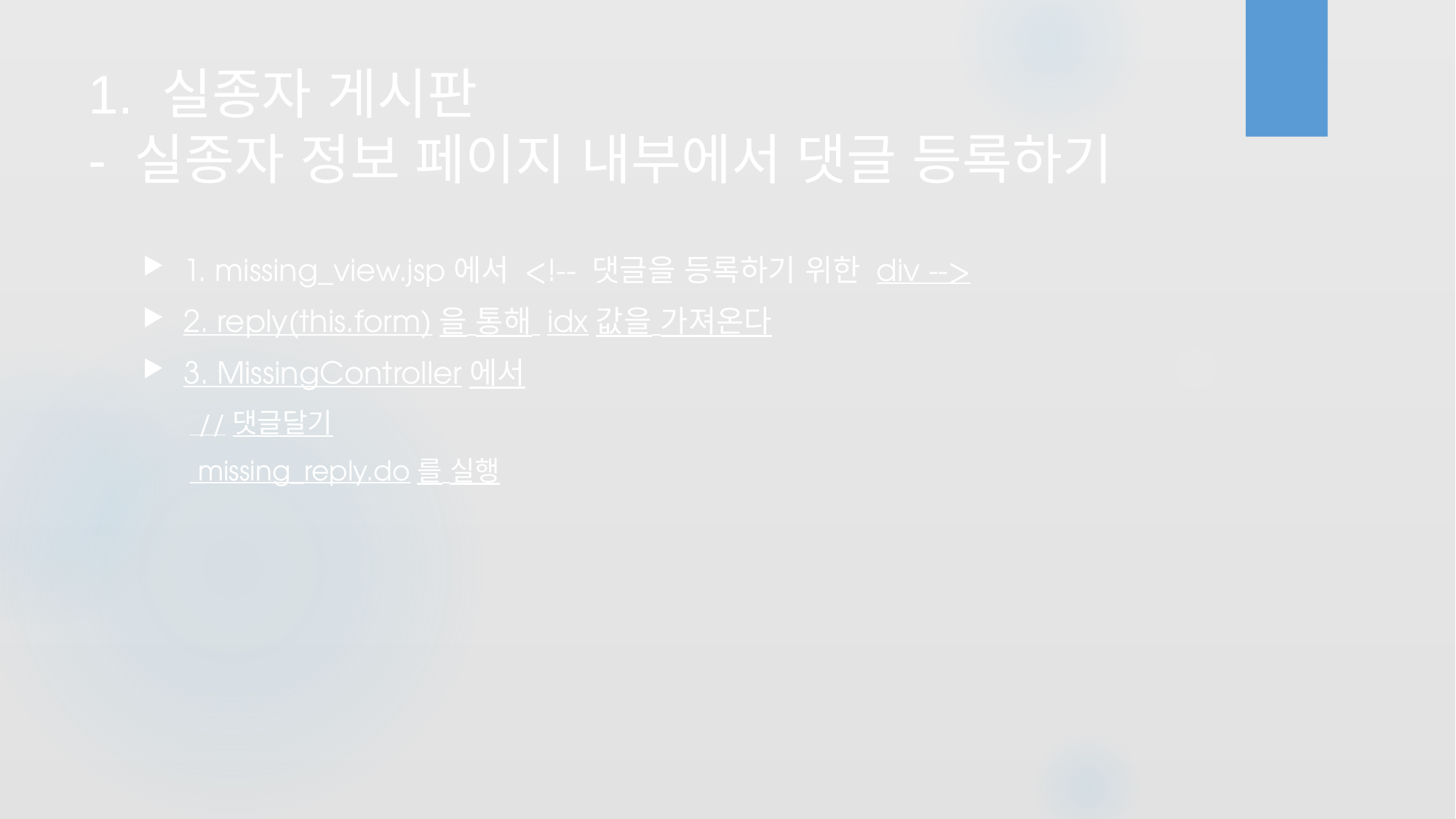

# 1. 실종자 게시판 - 실종자 정보 페이지 내부에서 댓글 등록하기
1. missing_view.jsp에서 <!-- 댓글을 등록하기 위한 div -->
2. reply(this.form)을 통해 idx값을 가져온다
3. MissingController에서
 //댓글달기
 missing_reply.do를 실행